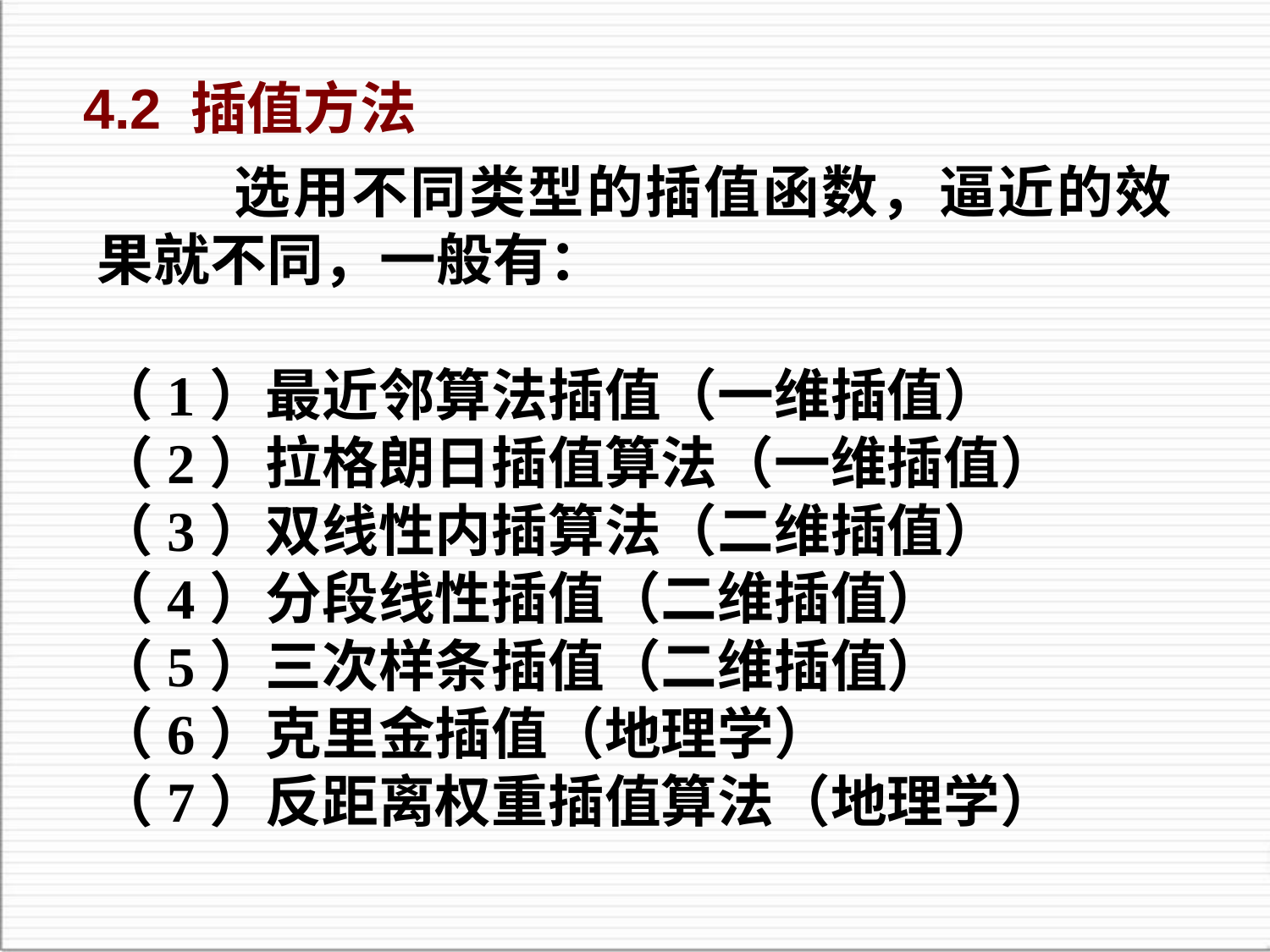

4.2 插值方法
        选用不同类型的插值函数，逼近的效果就不同，一般有：

（1）最近邻算法插值（一维插值）
（2）拉格朗日插值算法（一维插值）
（3）双线性内插算法（二维插值）
（4）分段线性插值（二维插值）
（5）三次样条插值（二维插值）
（6）克里金插值（地理学）
（7）反距离权重插值算法（地理学）